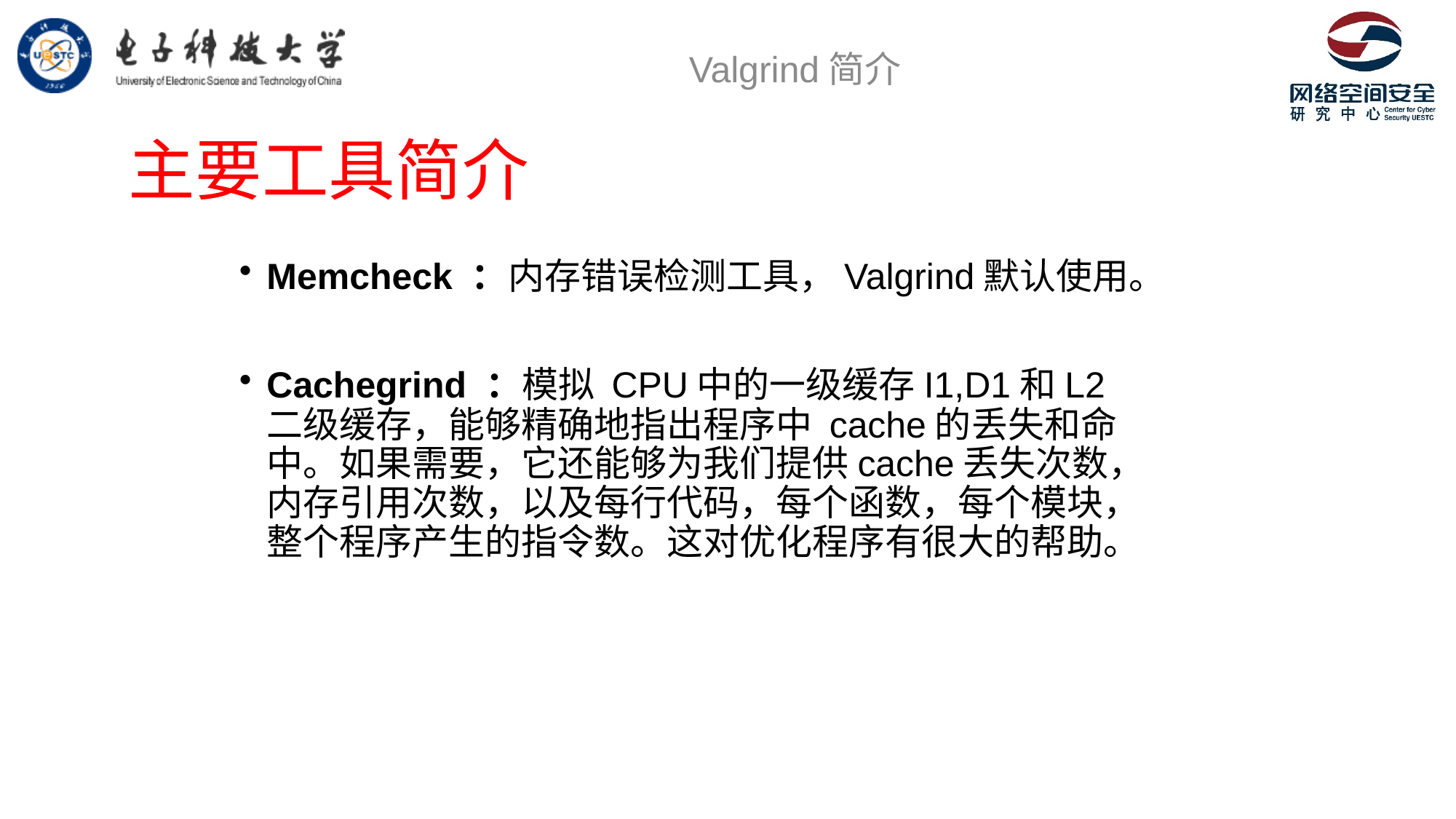

Valgrind简介
# 主要工具简介
Memcheck ：内存错误检测工具，Valgrind默认使用。

Cachegrind ：模拟 CPU中的一级缓存I1,D1和L2二级缓存，能够精确地指出程序中 cache的丢失和命中。如果需要，它还能够为我们提供cache丢失次数，内存引用次数，以及每行代码，每个函数，每个模块，整个程序产生的指令数。这对优化程序有很大的帮助。